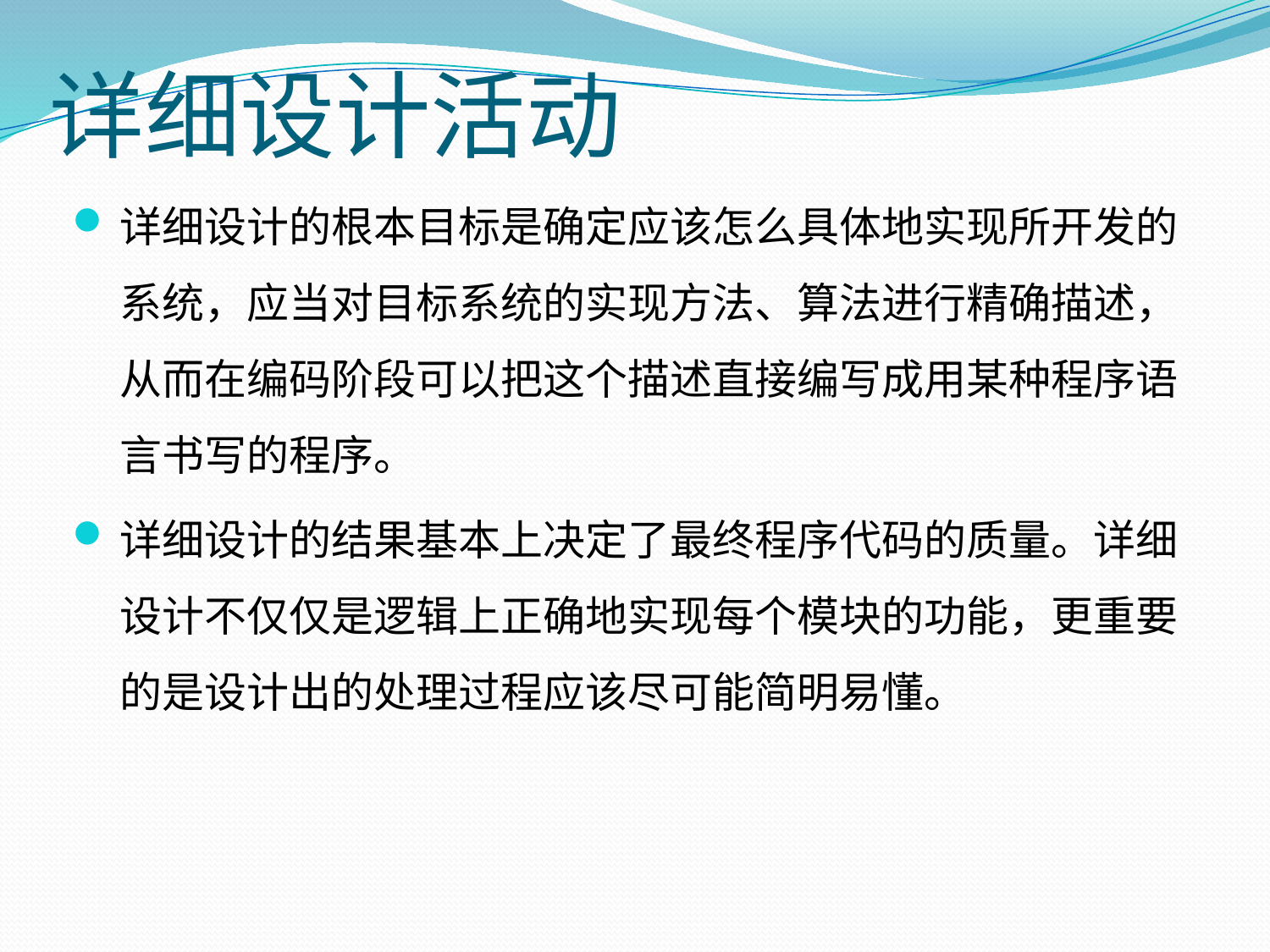

# 详细设计活动
详细设计的根本目标是确定应该怎么具体地实现所开发的系统，应当对目标系统的实现方法、算法进行精确描述，从而在编码阶段可以把这个描述直接编写成用某种程序语言书写的程序。
详细设计的结果基本上决定了最终程序代码的质量。详细设计不仅仅是逻辑上正确地实现每个模块的功能，更重要的是设计出的处理过程应该尽可能简明易懂。